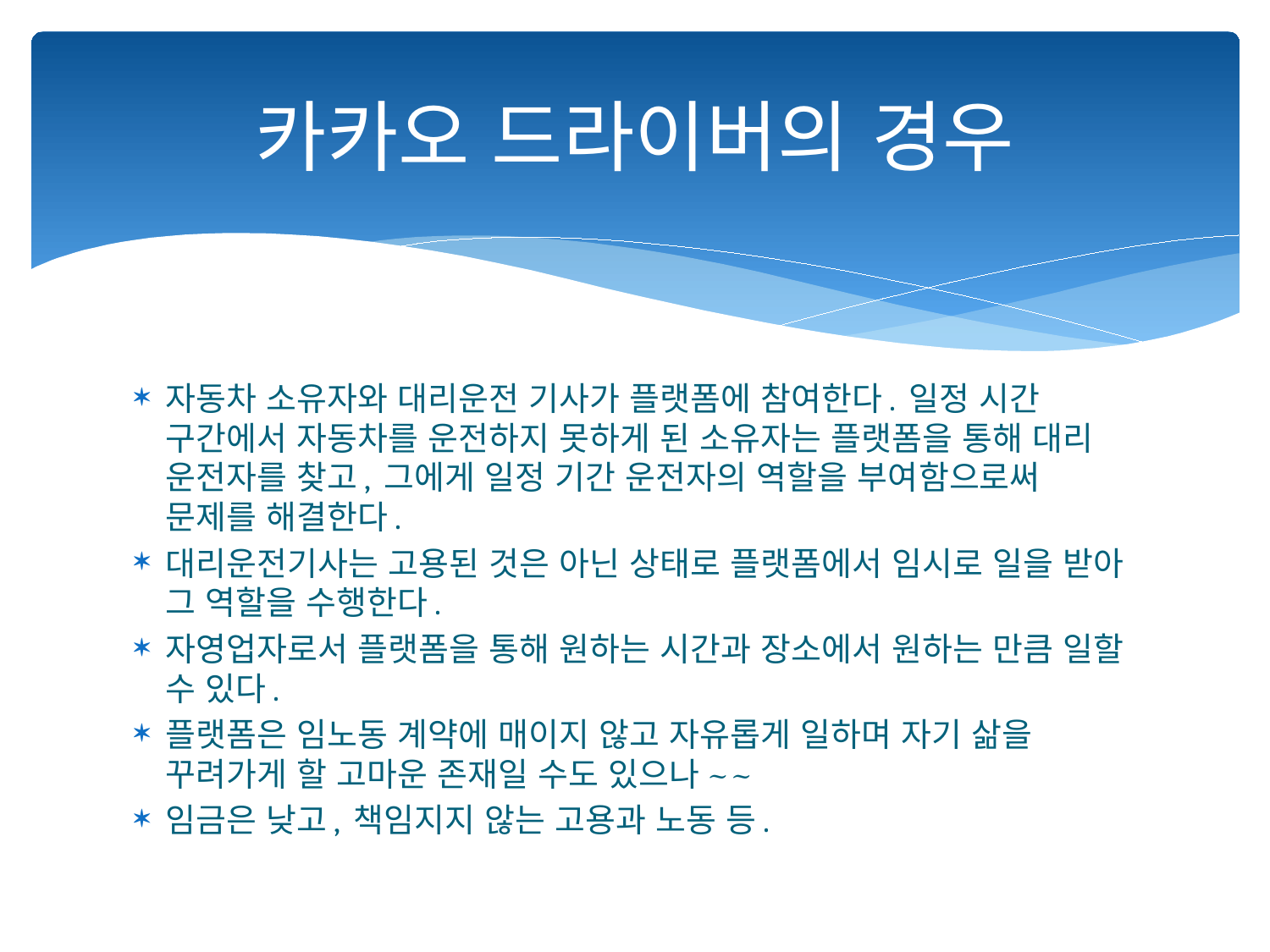

# 카카오 드라이버의 경우
자동차 소유자와 대리운전 기사가 플랫폼에 참여한다. 일정 시간 구간에서 자동차를 운전하지 못하게 된 소유자는 플랫폼을 통해 대리 운전자를 찾고, 그에게 일정 기간 운전자의 역할을 부여함으로써 문제를 해결한다.
대리운전기사는 고용된 것은 아닌 상태로 플랫폼에서 임시로 일을 받아 그 역할을 수행한다.
자영업자로서 플랫폼을 통해 원하는 시간과 장소에서 원하는 만큼 일할 수 있다.
플랫폼은 임노동 계약에 매이지 않고 자유롭게 일하며 자기 삶을 꾸려가게 할 고마운 존재일 수도 있으나~~
임금은 낮고, 책임지지 않는 고용과 노동 등.